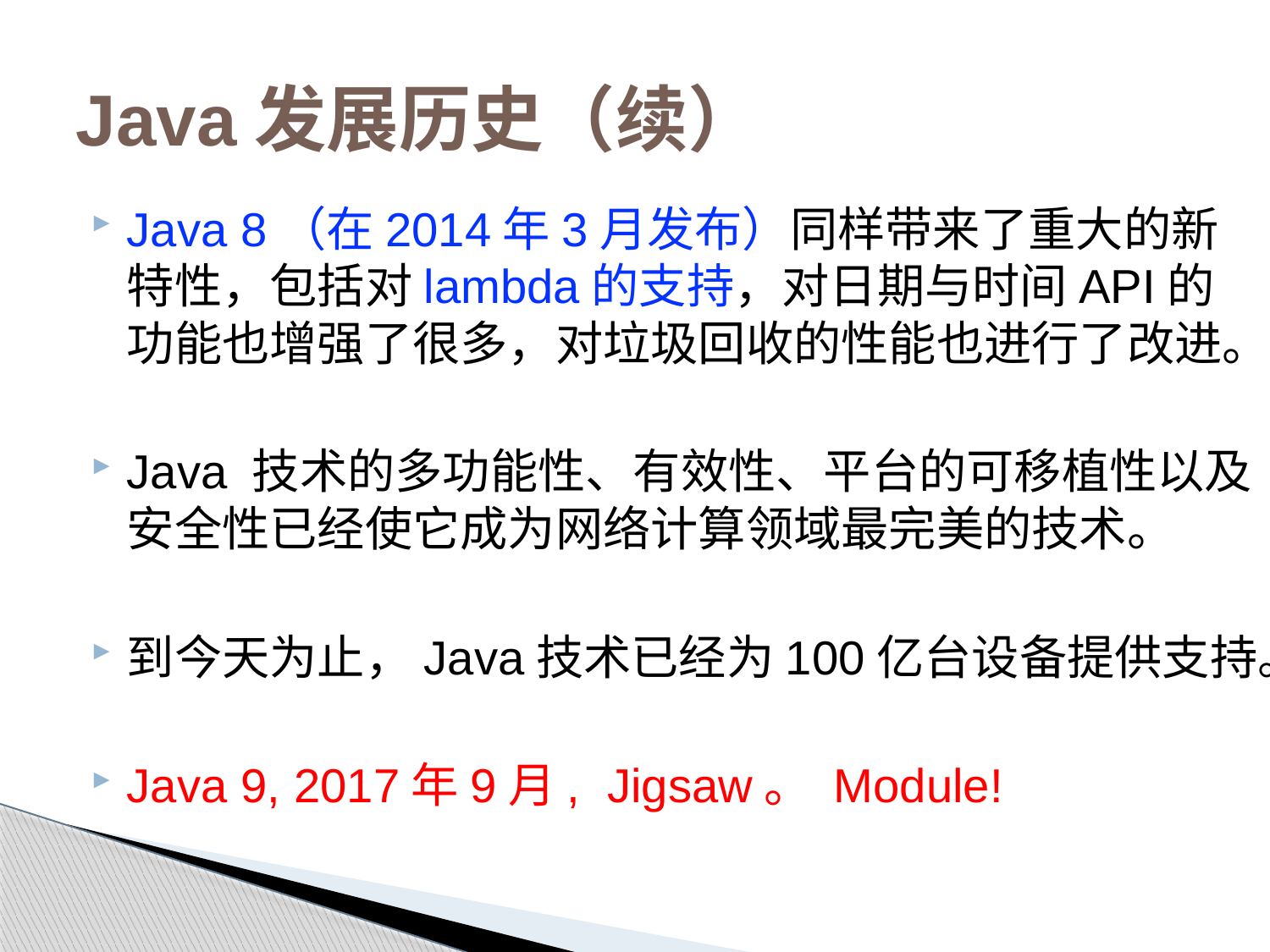

# Java发展历史（续）
Java 8（在2014年3月发布）同样带来了重大的新特性，包括对lambda的支持，对日期与时间API的功能也增强了很多，对垃圾回收的性能也进行了改进。

Java 技术的多功能性、有效性、平台的可移植性以及安全性已经使它成为网络计算领域最完美的技术。

到今天为止，Java技术已经为100亿台设备提供支持。

Java 9, 2017年9月,  Jigsaw。 Module!